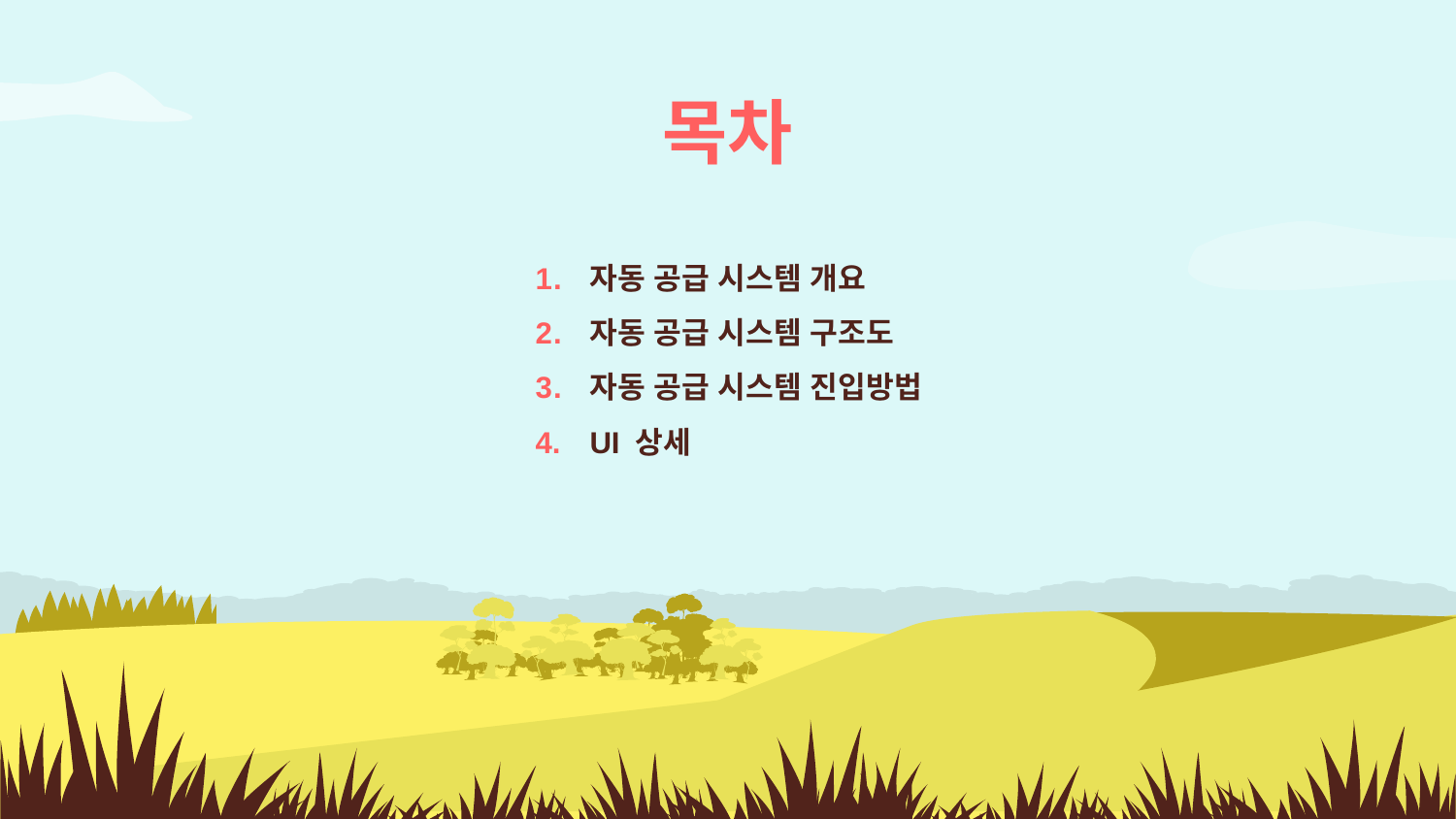

# 목차
자동 공급 시스템 개요
자동 공급 시스템 구조도
자동 공급 시스템 진입방법
UI 상세